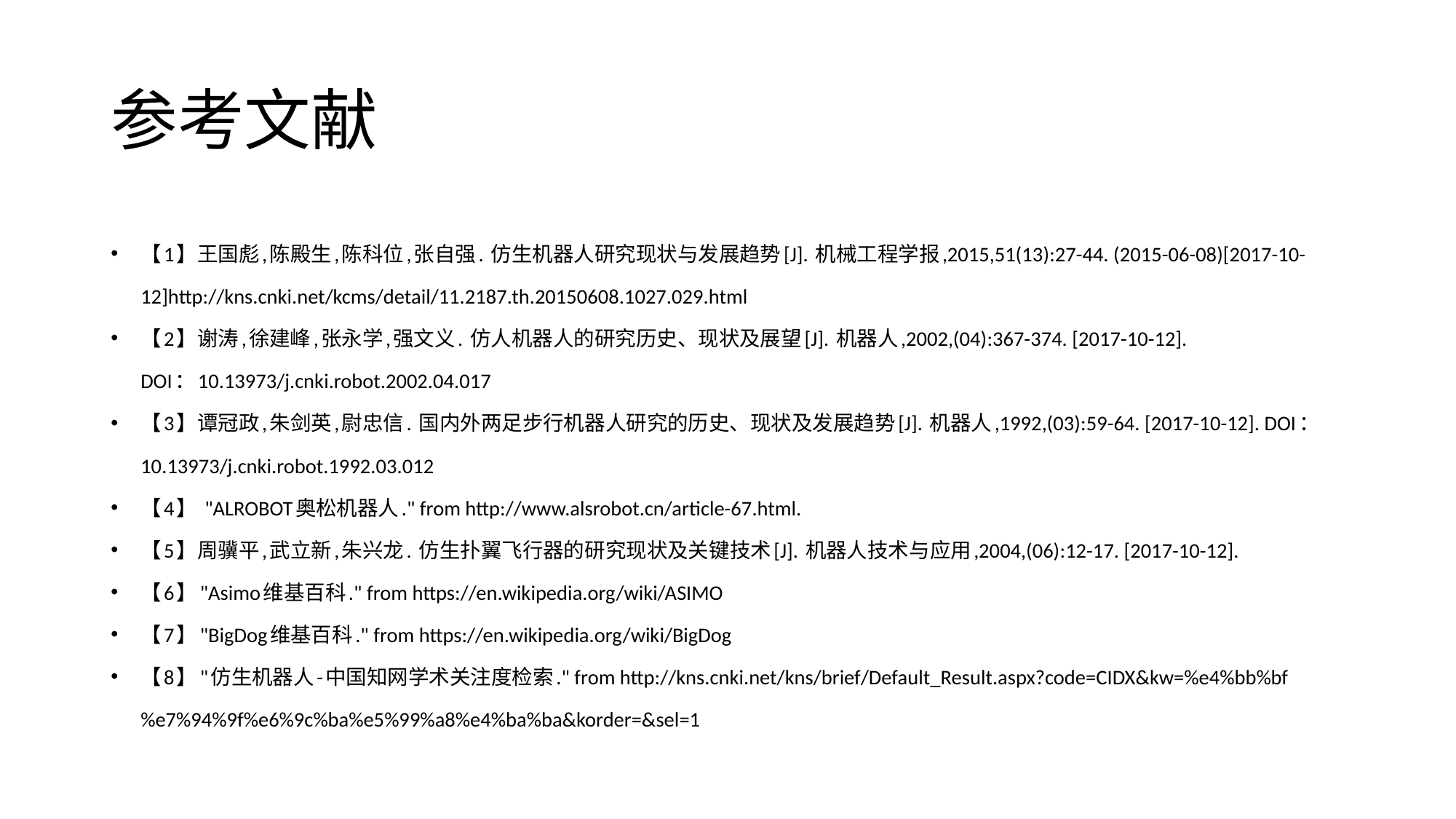

# 参考文献
【1】王国彪,陈殿生,陈科位,张自强. 仿生机器人研究现状与发展趋势[J]. 机械工程学报,2015,51(13):27-44. (2015-06-08)[2017-10-12]http://kns.cnki.net/kcms/detail/11.2187.th.20150608.1027.029.html
【2】谢涛,徐建峰,张永学,强文义. 仿人机器人的研究历史、现状及展望[J]. 机器人,2002,(04):367-374. [2017-10-12]. DOI：10.13973/j.cnki.robot.2002.04.017
【3】谭冠政,朱剑英,尉忠信. 国内外两足步行机器人研究的历史、现状及发展趋势[J]. 机器人,1992,(03):59-64. [2017-10-12]. DOI：10.13973/j.cnki.robot.1992.03.012
【4】 "ALROBOT奥松机器人." from http://www.alsrobot.cn/article-67.html.
【5】周骥平,武立新,朱兴龙. 仿生扑翼飞行器的研究现状及关键技术[J]. 机器人技术与应用,2004,(06):12-17. [2017-10-12].
【6】"Asimo维基百科." from https://en.wikipedia.org/wiki/ASIMO
【7】"BigDog维基百科." from https://en.wikipedia.org/wiki/BigDog
【8】"仿生机器人-中国知网学术关注度检索." from http://kns.cnki.net/kns/brief/Default_Result.aspx?code=CIDX&kw=%e4%bb%bf%e7%94%9f%e6%9c%ba%e5%99%a8%e4%ba%ba&korder=&sel=1